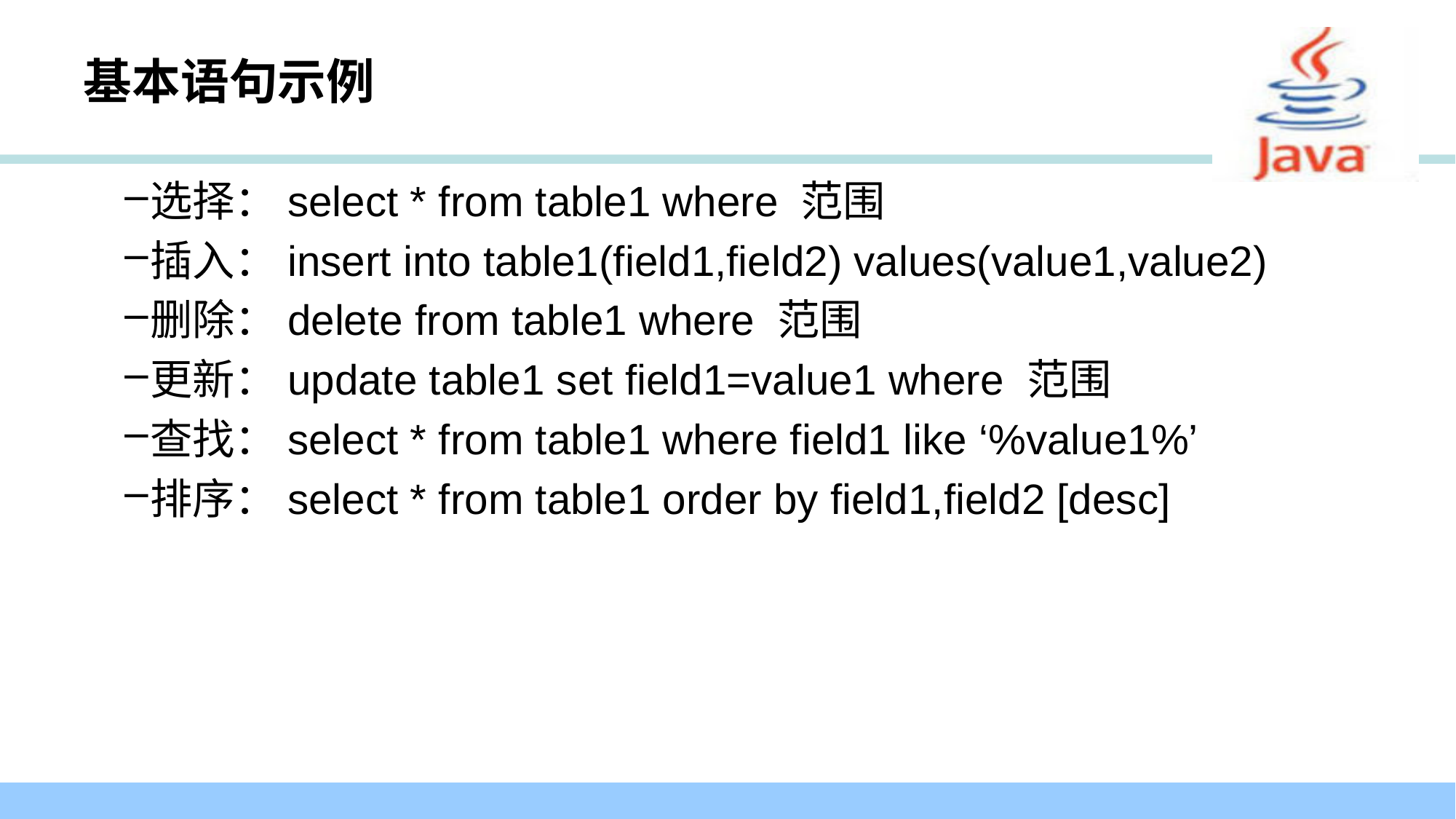

# 基本语句示例
选择：select * from table1 where 范围
插入：insert into table1(field1,field2) values(value1,value2)
删除：delete from table1 where 范围
更新：update table1 set field1=value1 where 范围
查找：select * from table1 where field1 like ‘%value1%’
排序：select * from table1 order by field1,field2 [desc]